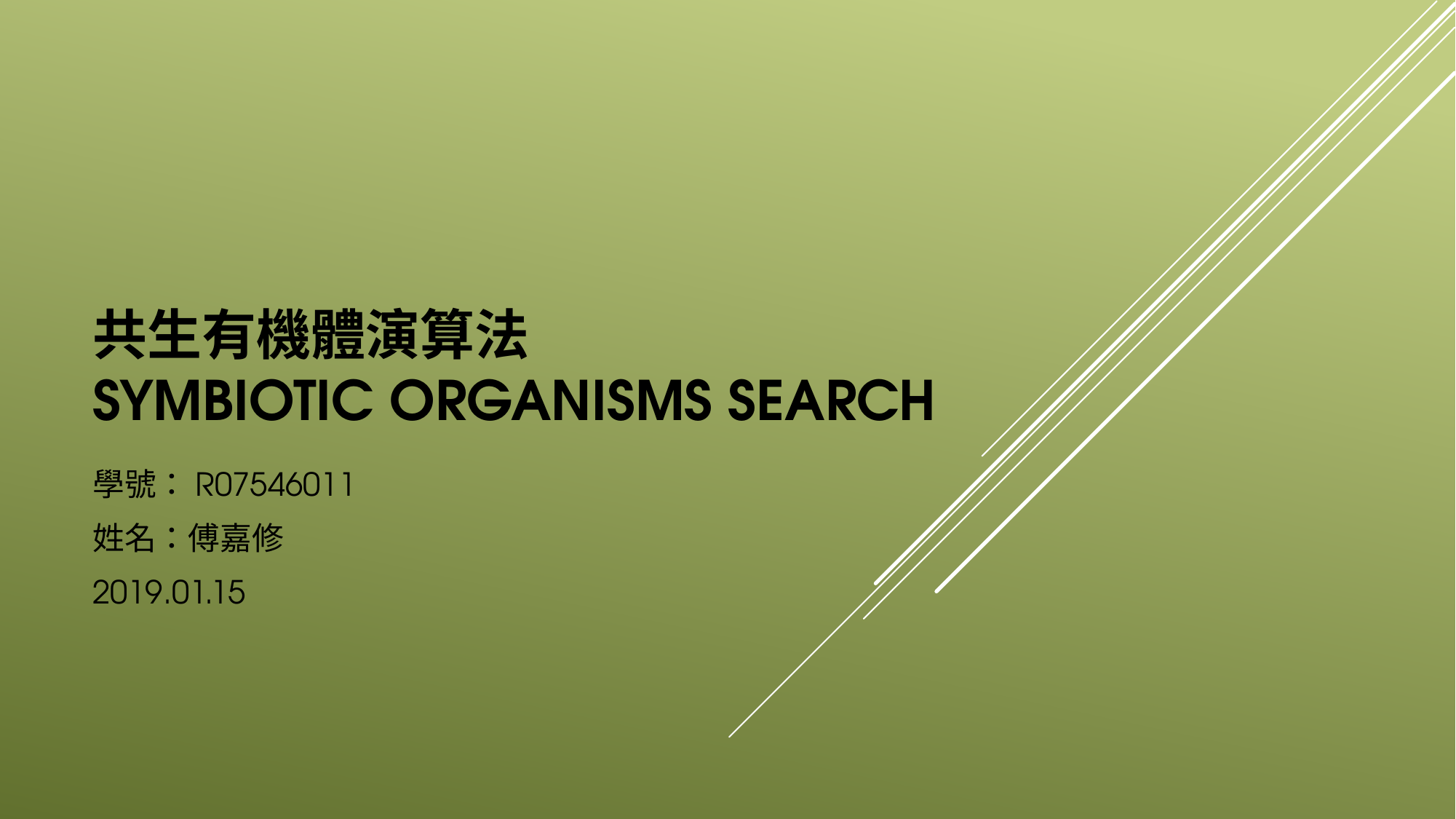

# 共生有機體演算法 Symbiotic Organisms Search
學號：R07546011
姓名：傅嘉修
2019.01.15